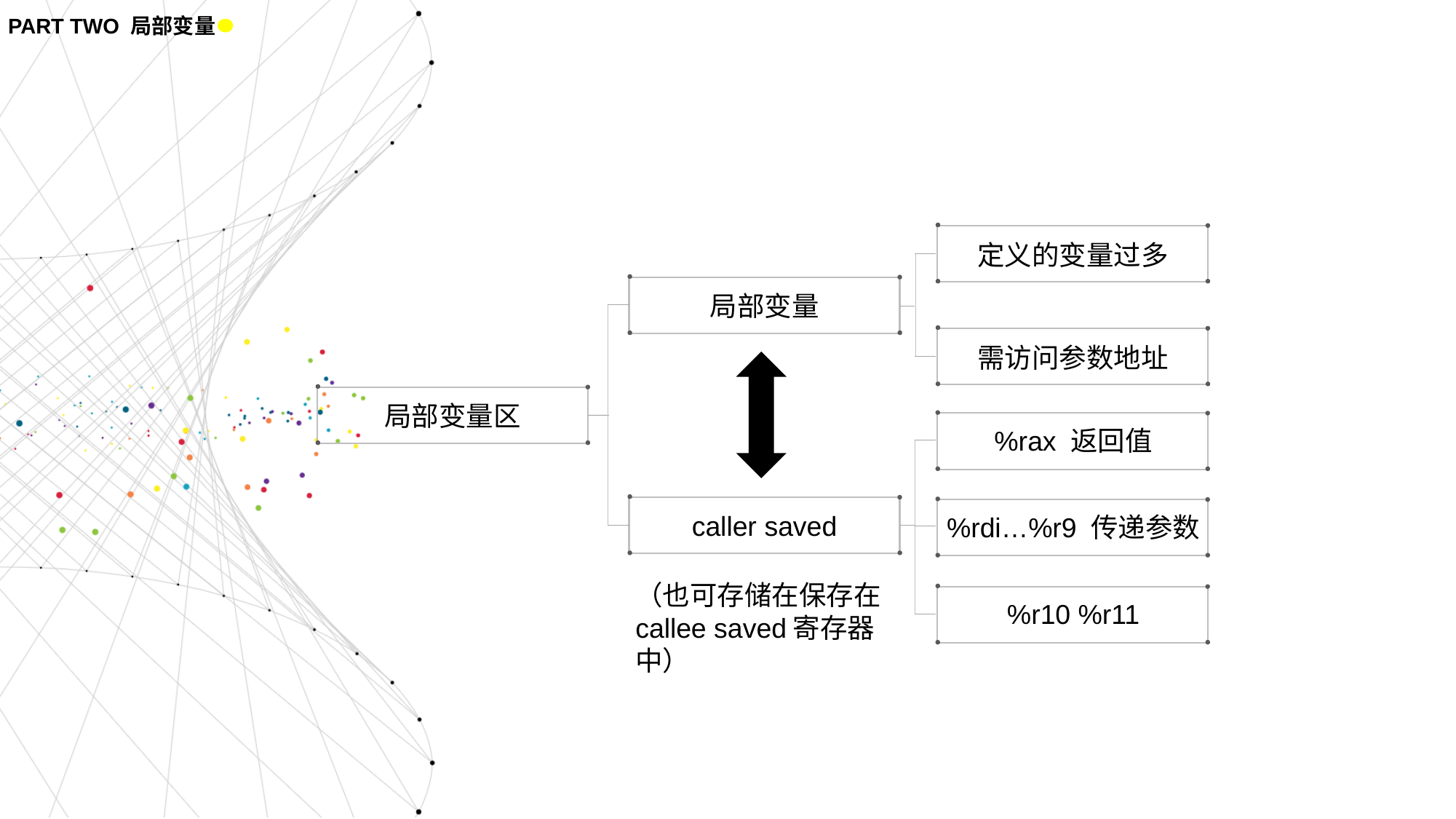

PART TWO 局部变量

定义的变量过多

局部变量

需访问参数地址

局部变量区

%rax 返回值

%rdi…%r9 传递参数
caller saved
（也可存储在保存在callee saved寄存器中）

%r10 %r11